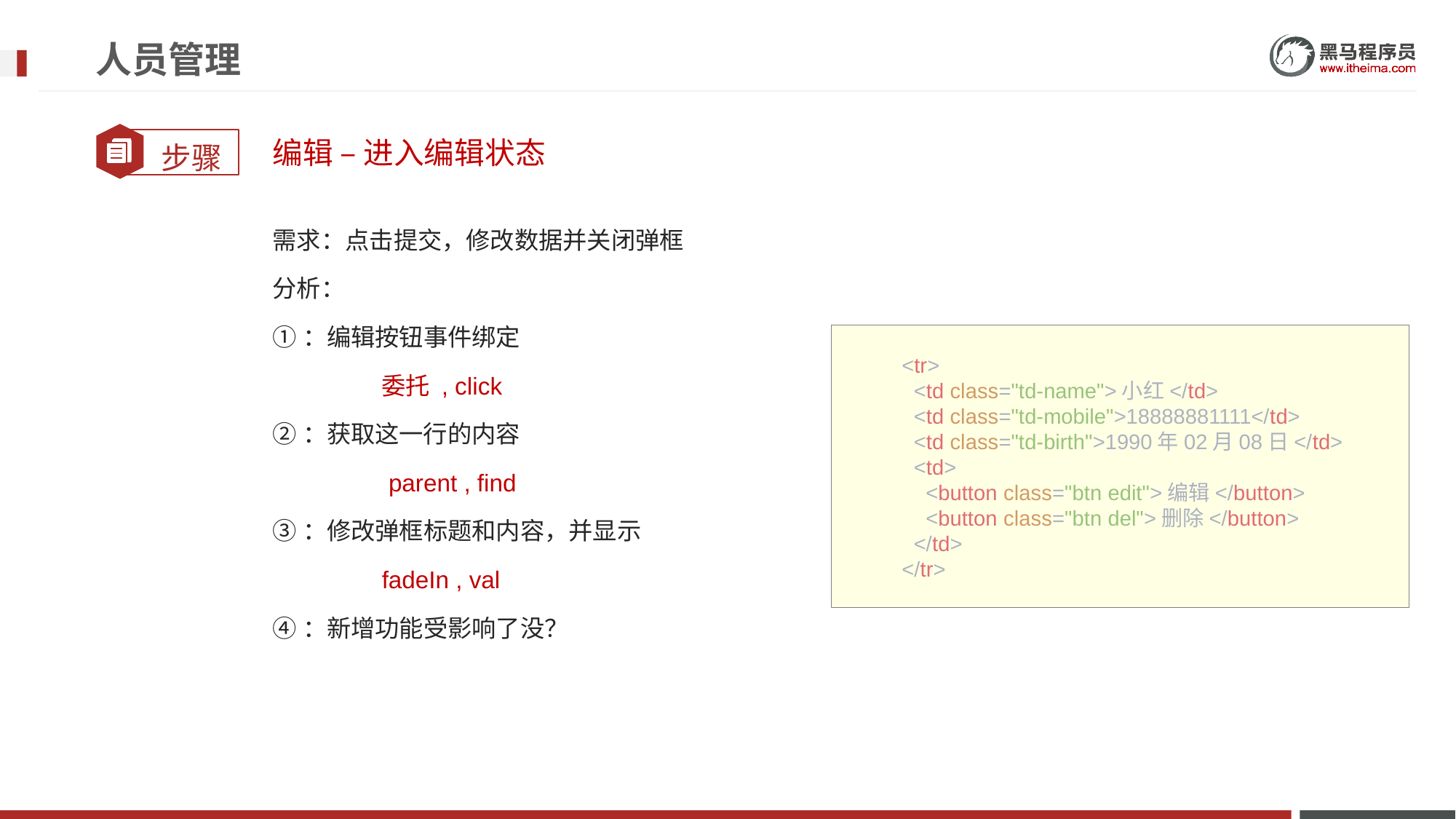

# 人员管理
编辑 – 进入编辑状态
需求：点击提交，修改数据并关闭弹框
分析：
①：编辑按钮事件绑定
	委托 , click
②：获取这一行的内容
	 parent , find
③：修改弹框标题和内容，并显示
	fadeIn , val
④：新增功能受影响了没？

          <tr>
            <td class="td-name">小红</td>
            <td class="td-mobile">18888881111</td>
            <td class="td-birth">1990年02月08日</td>
            <td>
              <button class="btn edit">编辑</button>
              <button class="btn del">删除</button>
            </td>
          </tr>